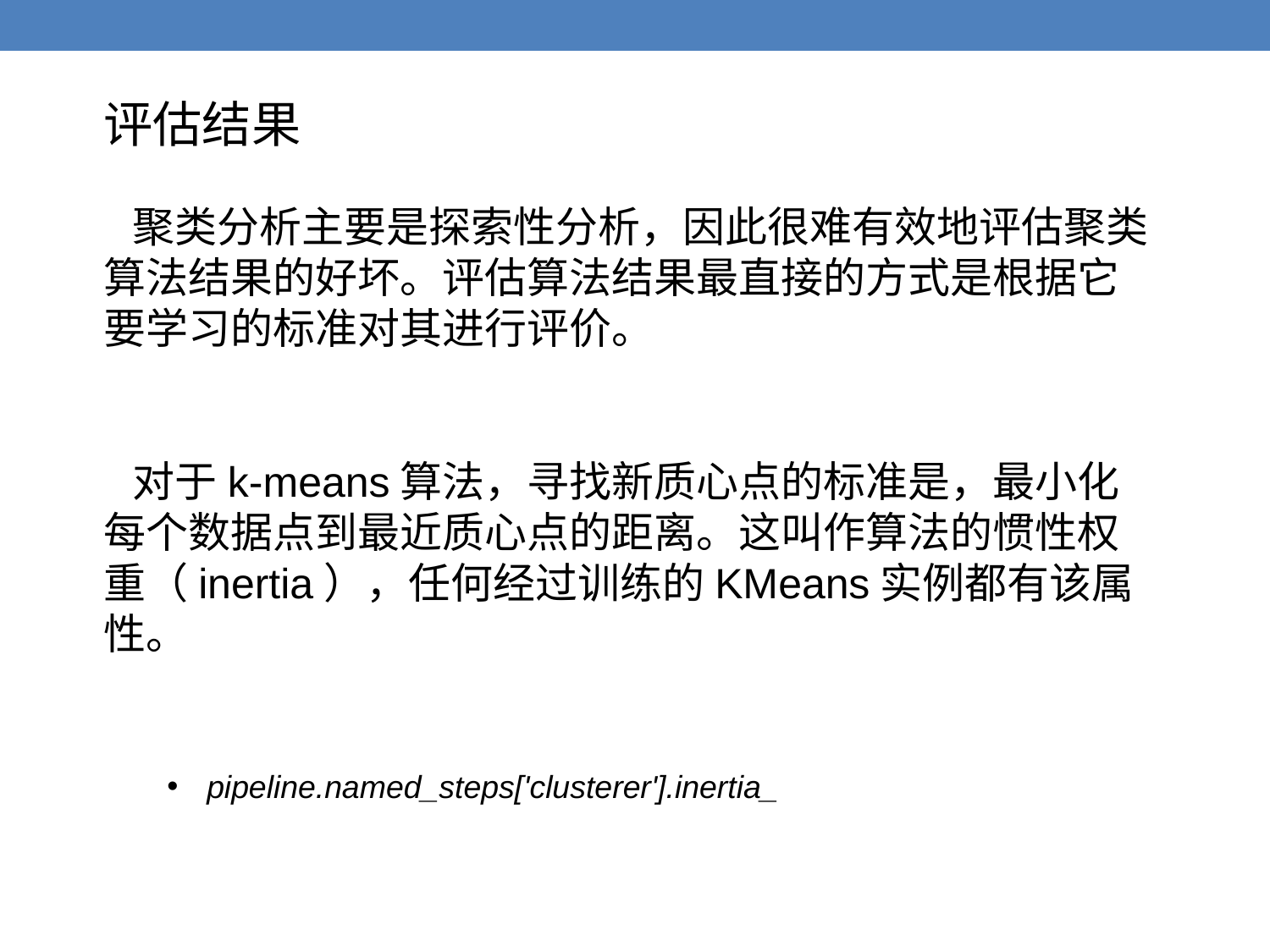

评估结果
  聚类分析主要是探索性分析，因此很难有效地评估聚类算法结果的好坏。评估算法结果最直接的方式是根据它要学习的标准对其进行评价。
  对于k-means算法，寻找新质心点的标准是，最小化每个数据点到最近质心点的距离。这叫作算法的惯性权重（inertia），任何经过训练的KMeans实例都有该属性。
pipeline.named_steps['clusterer'].inertia_